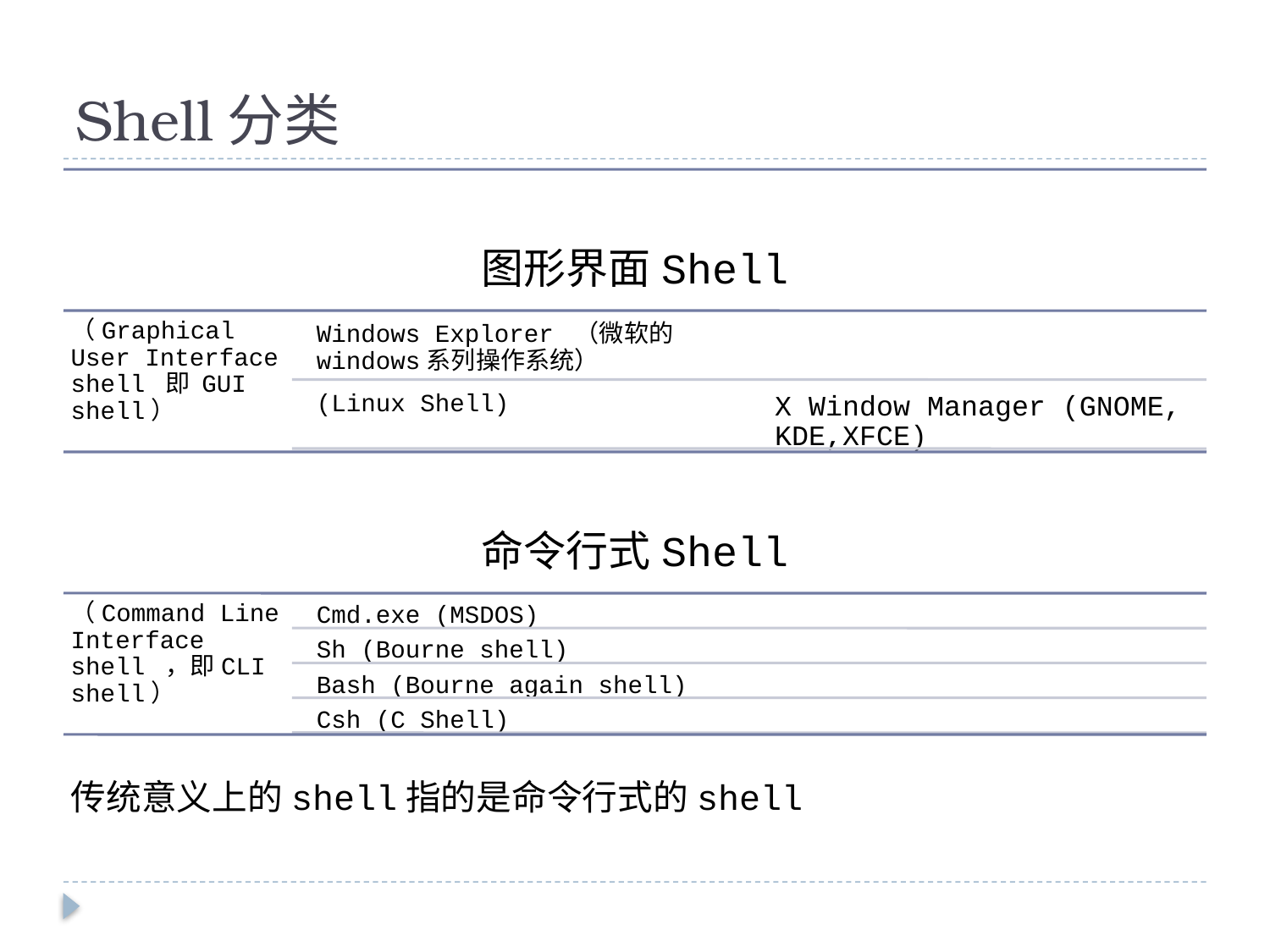

# Shell分类

图形界面Shell
（Graphical User Interface shell 即 GUI shell）
Windows Explorer （微软的windows系列操作系统）
(Linux Shell)
X Window Manager (GNOME, KDE,XFCE)

命令行式Shell
（Command Line Interface shell ，即CLI shell）
Cmd.exe (MSDOS)
Sh (Bourne shell)
Bash (Bourne again shell)
Csh (C Shell)

传统意义上的shell指的是命令行式的shell